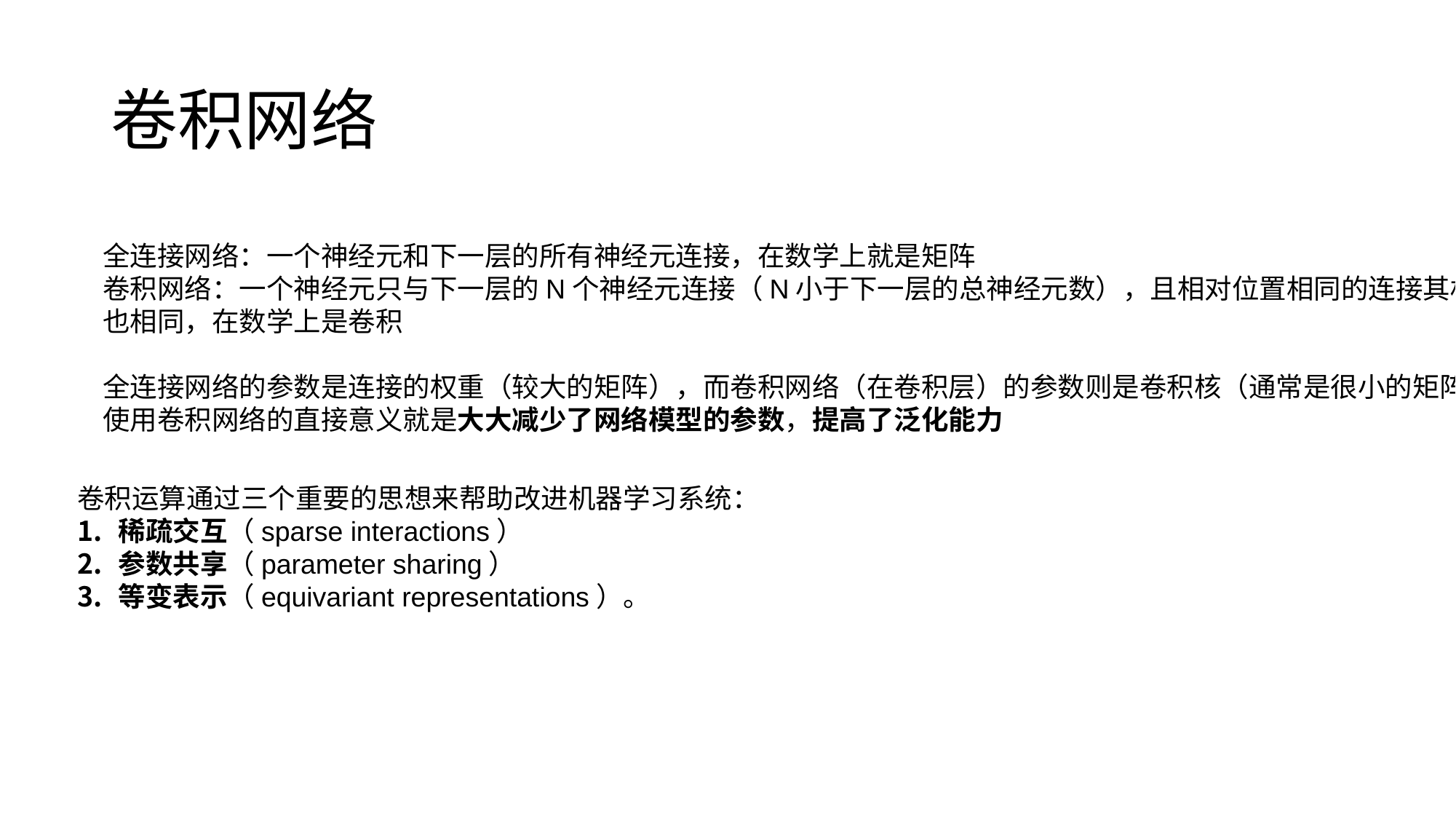

# 卷积网络
全连接网络：一个神经元和下一层的所有神经元连接，在数学上就是矩阵
卷积网络：一个神经元只与下一层的N个神经元连接（N小于下一层的总神经元数），且相对位置相同的连接其权重
也相同，在数学上是卷积

全连接网络的参数是连接的权重（较大的矩阵），而卷积网络（在卷积层）的参数则是卷积核（通常是很小的矩阵）
使用卷积网络的直接意义就是大大减少了网络模型的参数，提高了泛化能力
卷积运算通过三个重要的思想来帮助改进机器学习系统：
稀疏交互（sparse interactions）
参数共享（parameter sharing）
等变表示（equivariant representations）。